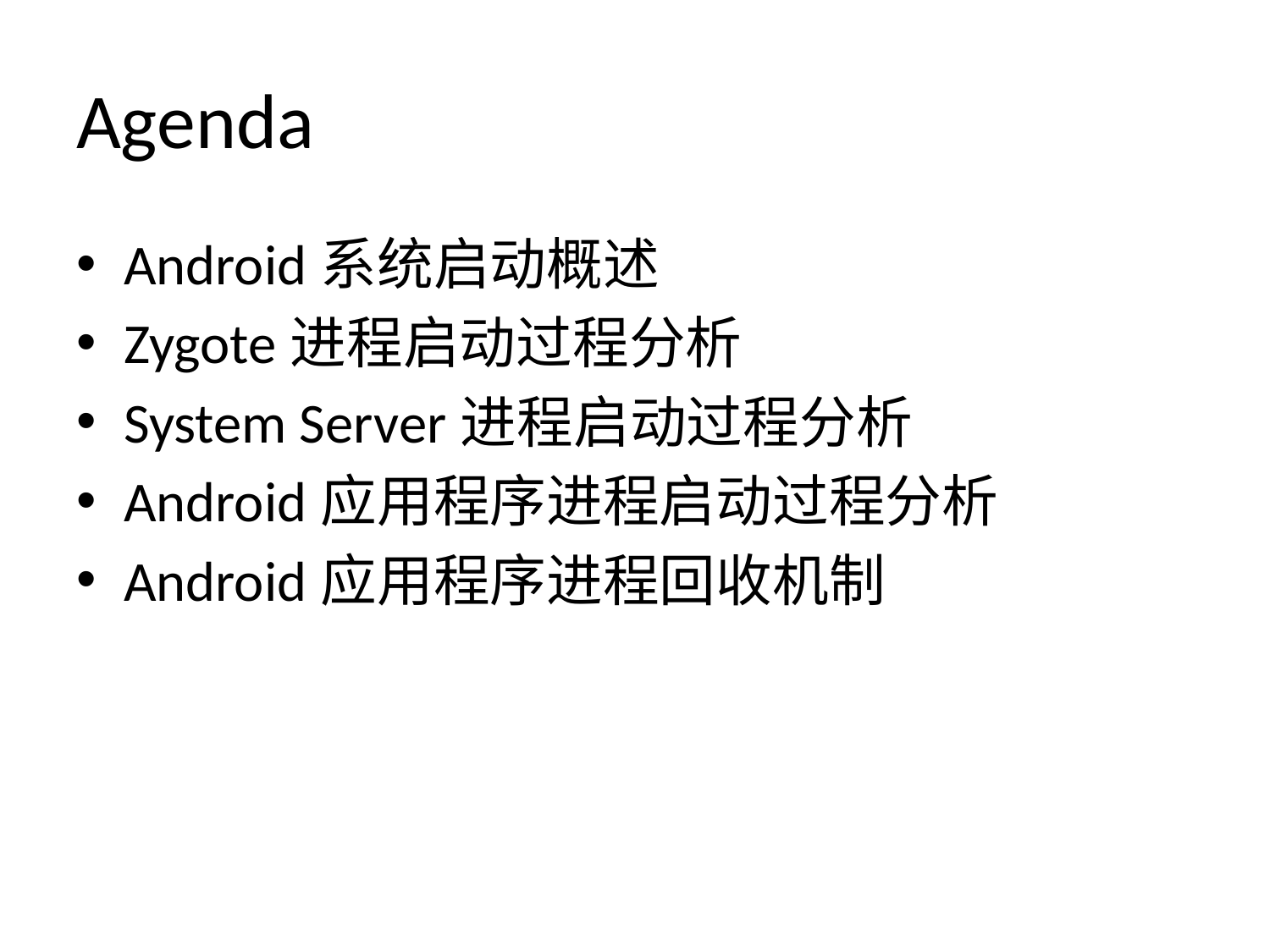

# Agenda
Android系统启动概述
Zygote进程启动过程分析
System Server进程启动过程分析
Android应用程序进程启动过程分析
Android应用程序进程回收机制